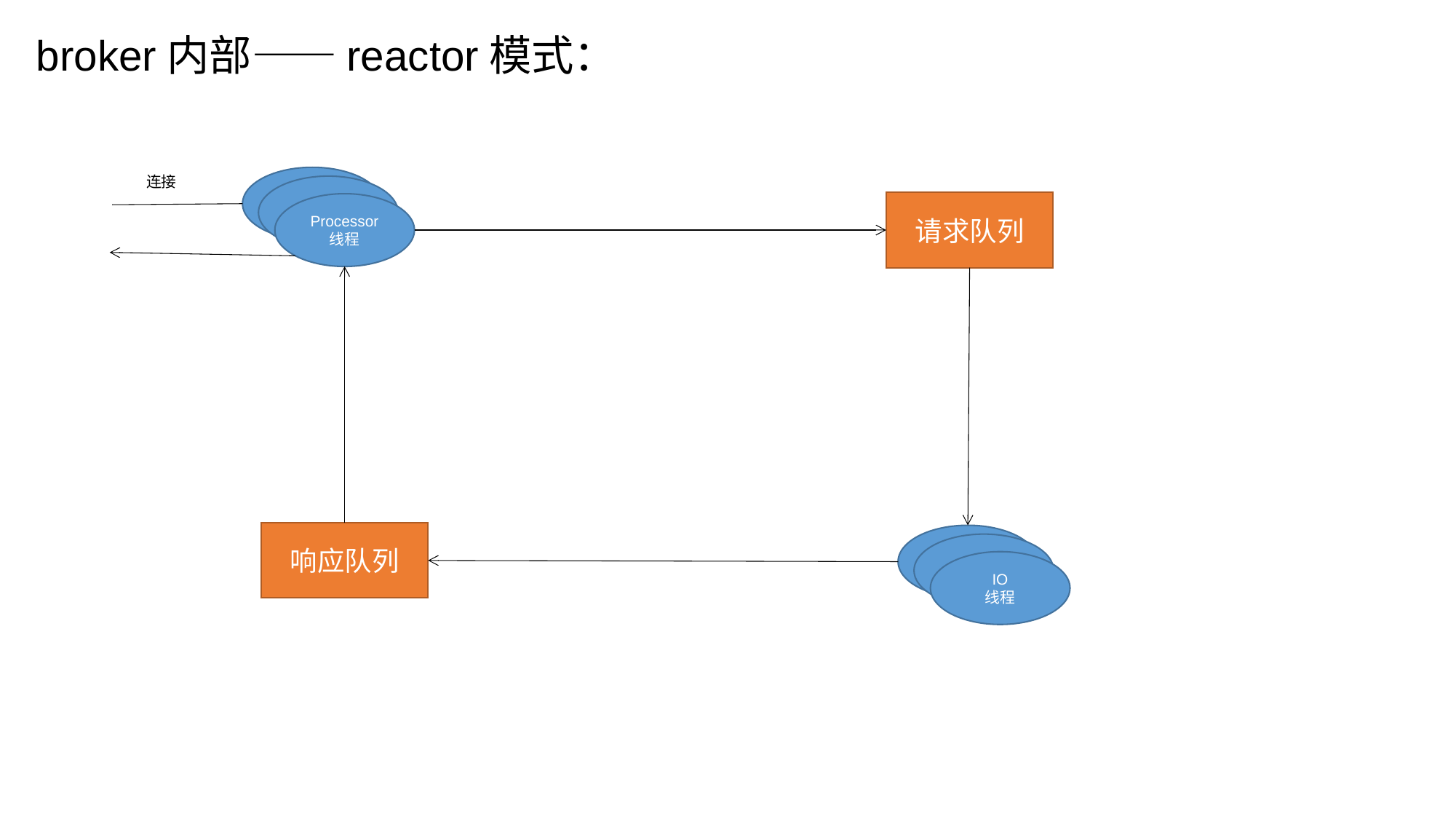

broker内部——reactor模式：
连接

Processor
线程
请求队列
响应队列

IO
线程